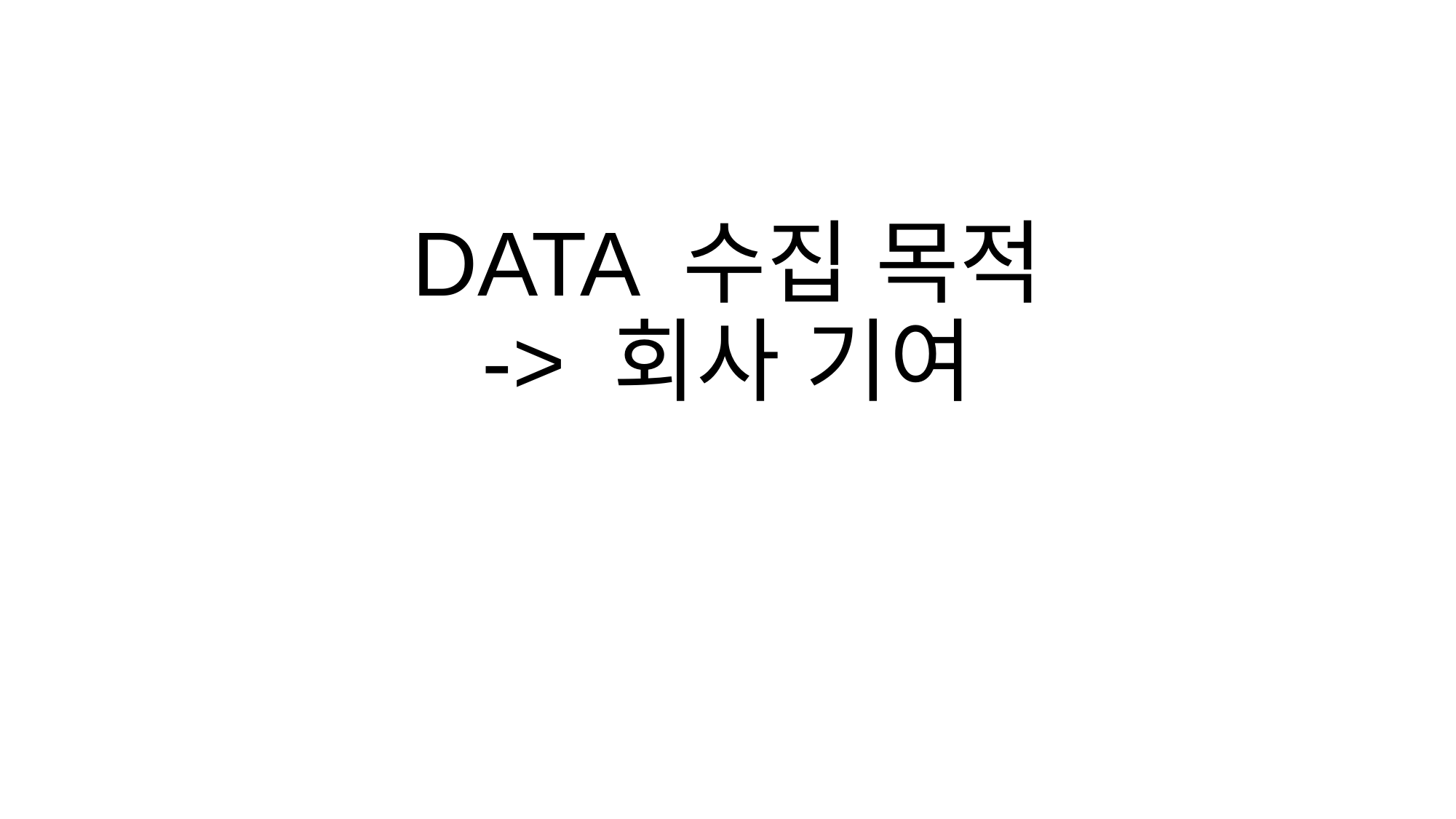

# DATA 수집 목적 -> 회사 기여